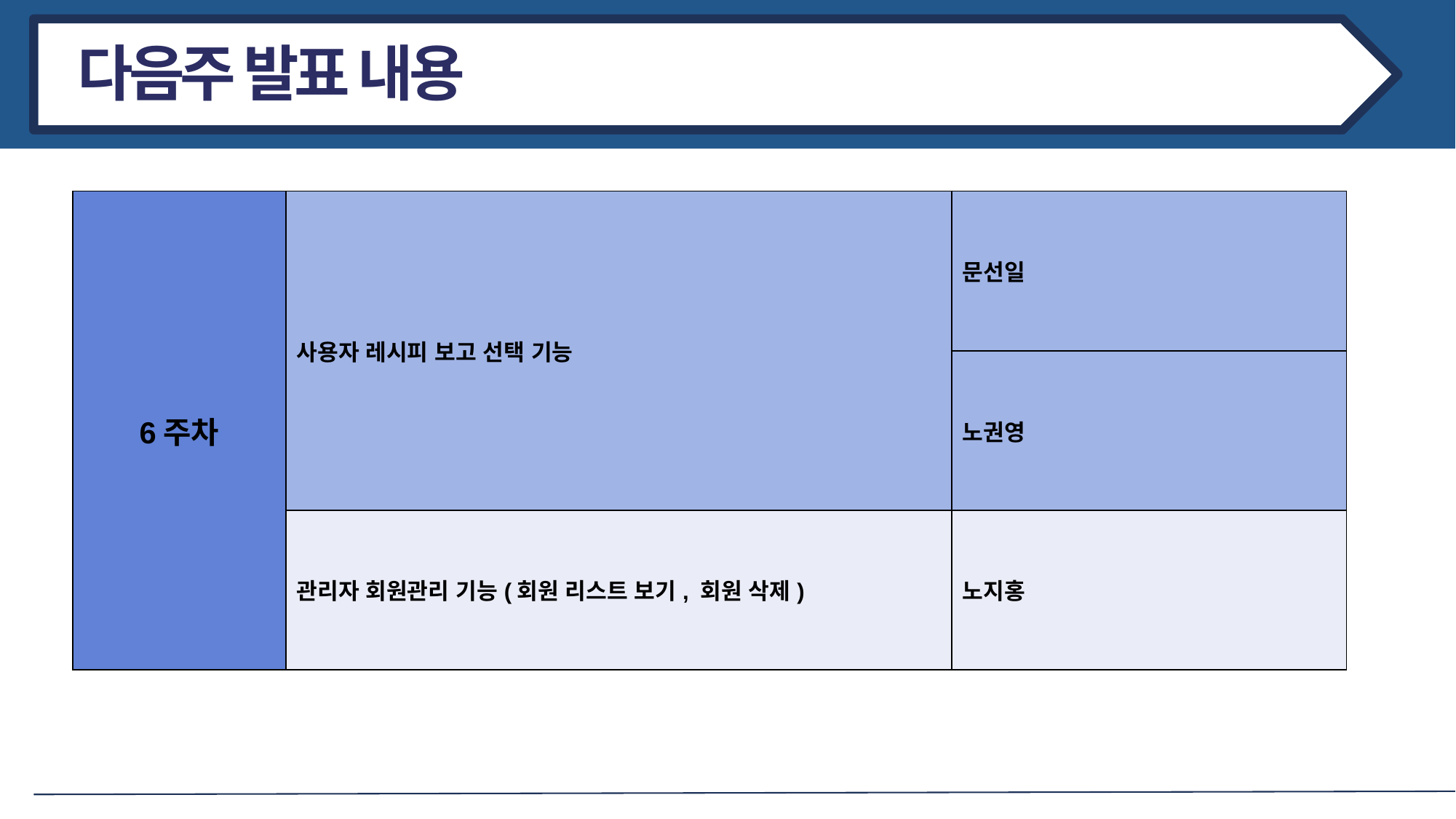

다음주 발표 내용
| 6주차 | 사용자 레시피 보고 선택 기능 | 문선일 |
| --- | --- | --- |
|  |  | 노권영 |
|  | 관리자 회원관리 기능(회원 리스트 보기, 회원 삭제) | 노지홍 |